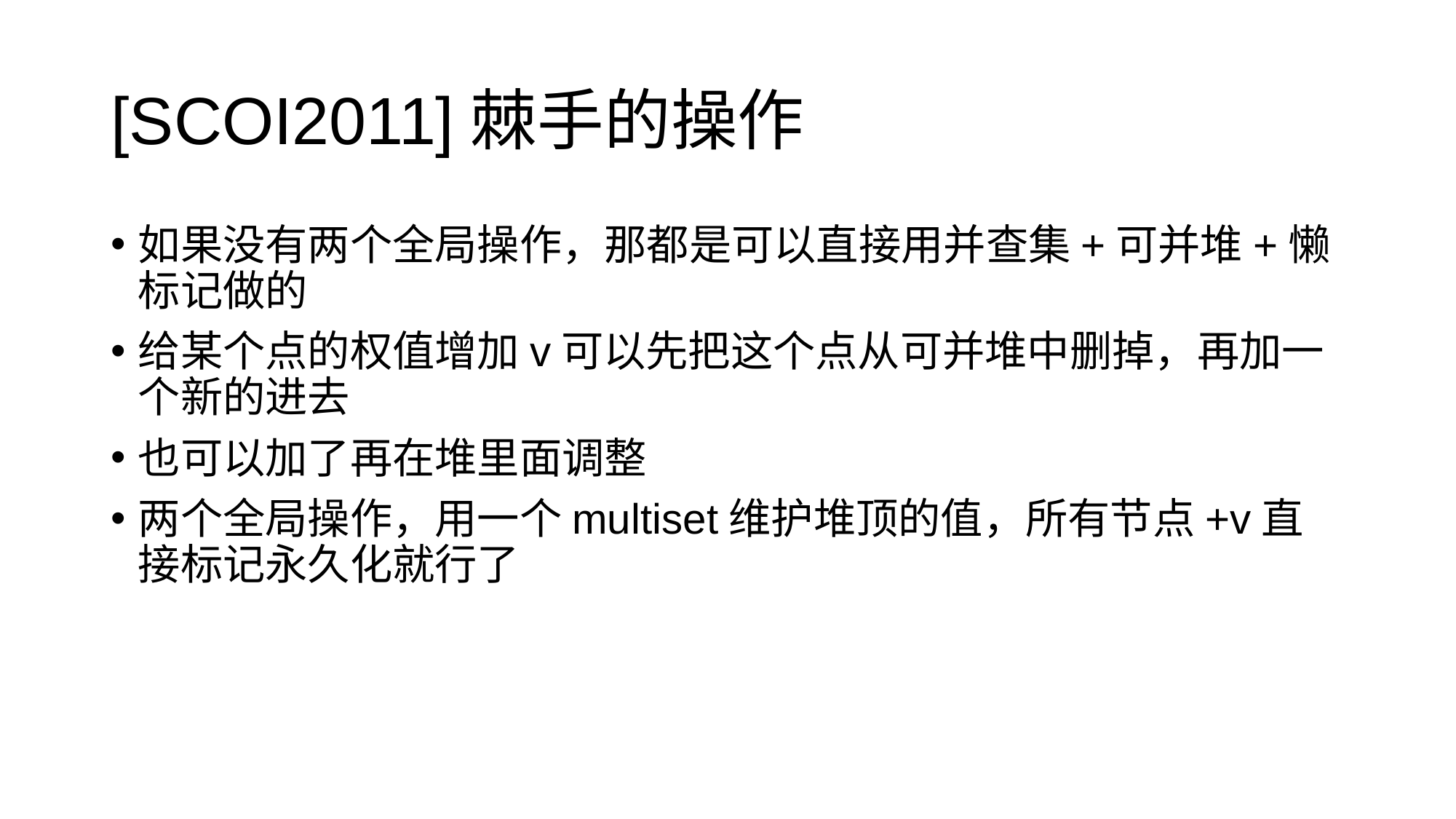

# [SCOI2011]棘手的操作
如果没有两个全局操作，那都是可以直接用并查集+可并堆+懒标记做的
给某个点的权值增加v可以先把这个点从可并堆中删掉，再加一个新的进去
也可以加了再在堆里面调整
两个全局操作，用一个multiset维护堆顶的值，所有节点+v直接标记永久化就行了